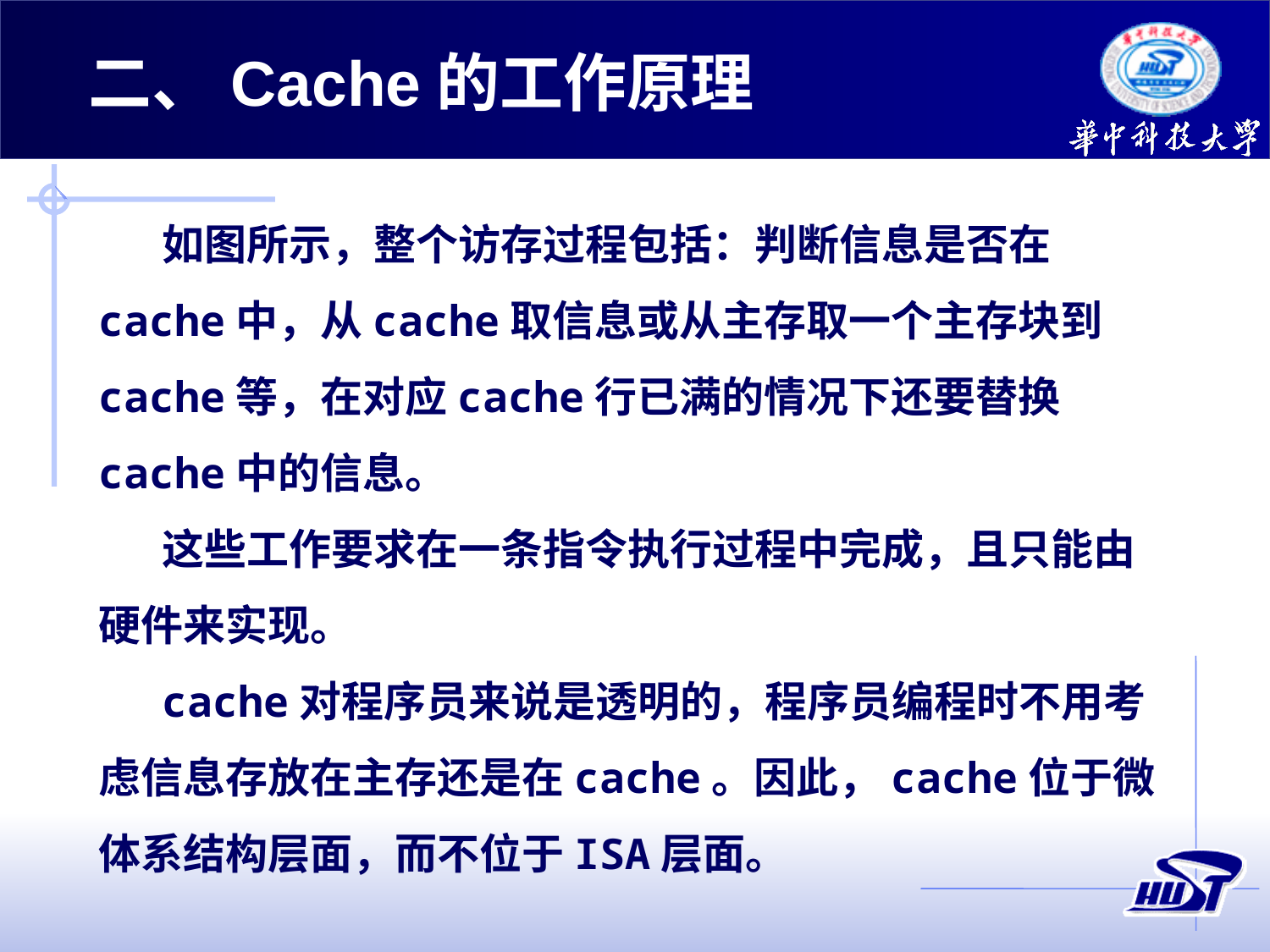

二、Cache的工作原理
如图所示，整个访存过程包括：判断信息是否在cache中，从cache取信息或从主存取一个主存块到cache等，在对应cache行已满的情况下还要替换cache中的信息。
这些工作要求在一条指令执行过程中完成，且只能由硬件来实现。
cache对程序员来说是透明的，程序员编程时不用考虑信息存放在主存还是在cache。因此，cache位于微体系结构层面，而不位于ISA层面。